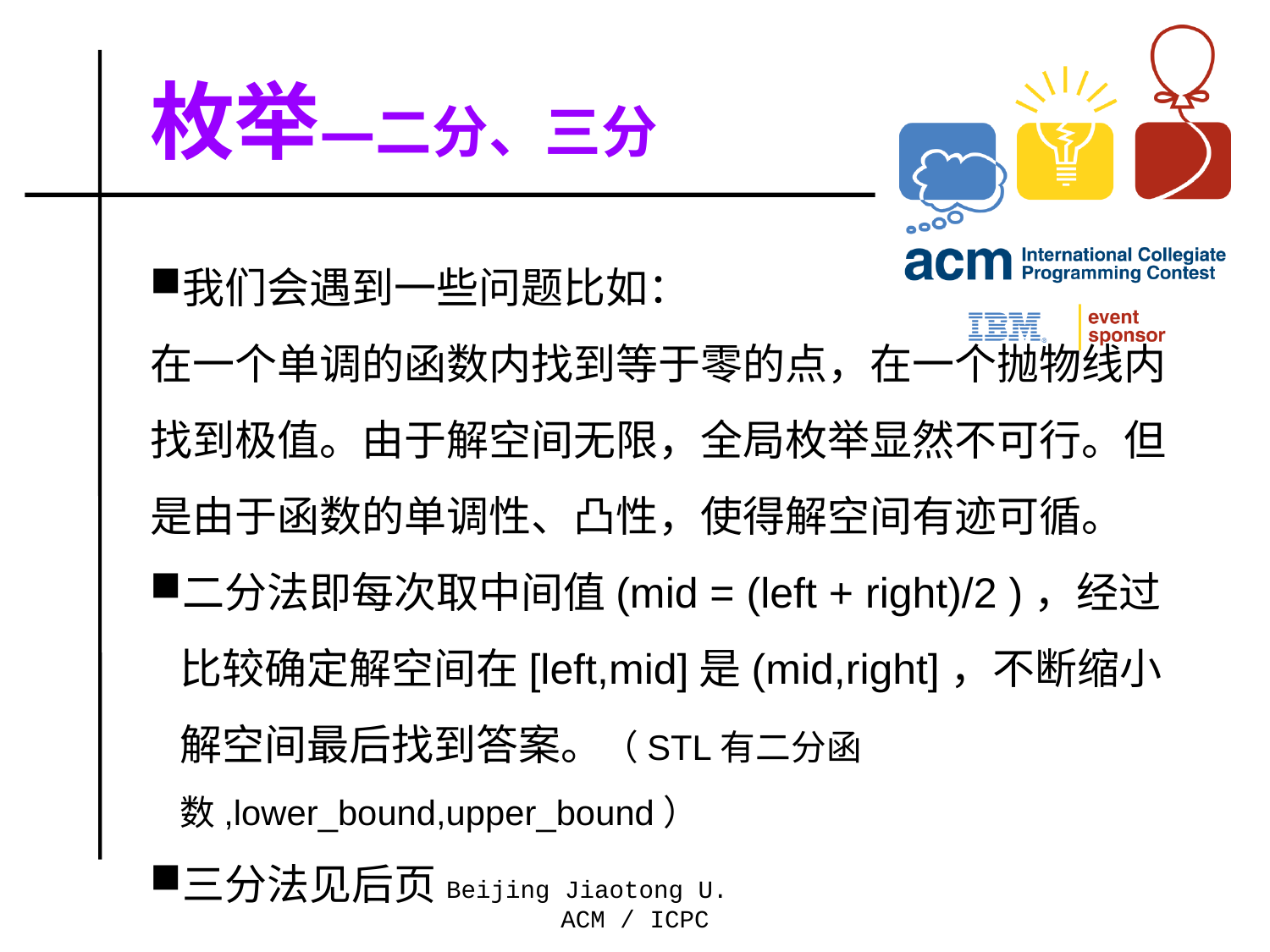

枚举—二分、三分
# 我们会遇到一些问题比如：
在一个单调的函数内找到等于零的点，在一个抛物线内找到极值。由于解空间无限，全局枚举显然不可行。但是由于函数的单调性、凸性，使得解空间有迹可循。
二分法即每次取中间值(mid = (left + right)/2 )，经过比较确定解空间在[left,mid]是(mid,right]，不断缩小解空间最后找到答案。（STL有二分函数,lower_bound,upper_bound）
三分法见后页